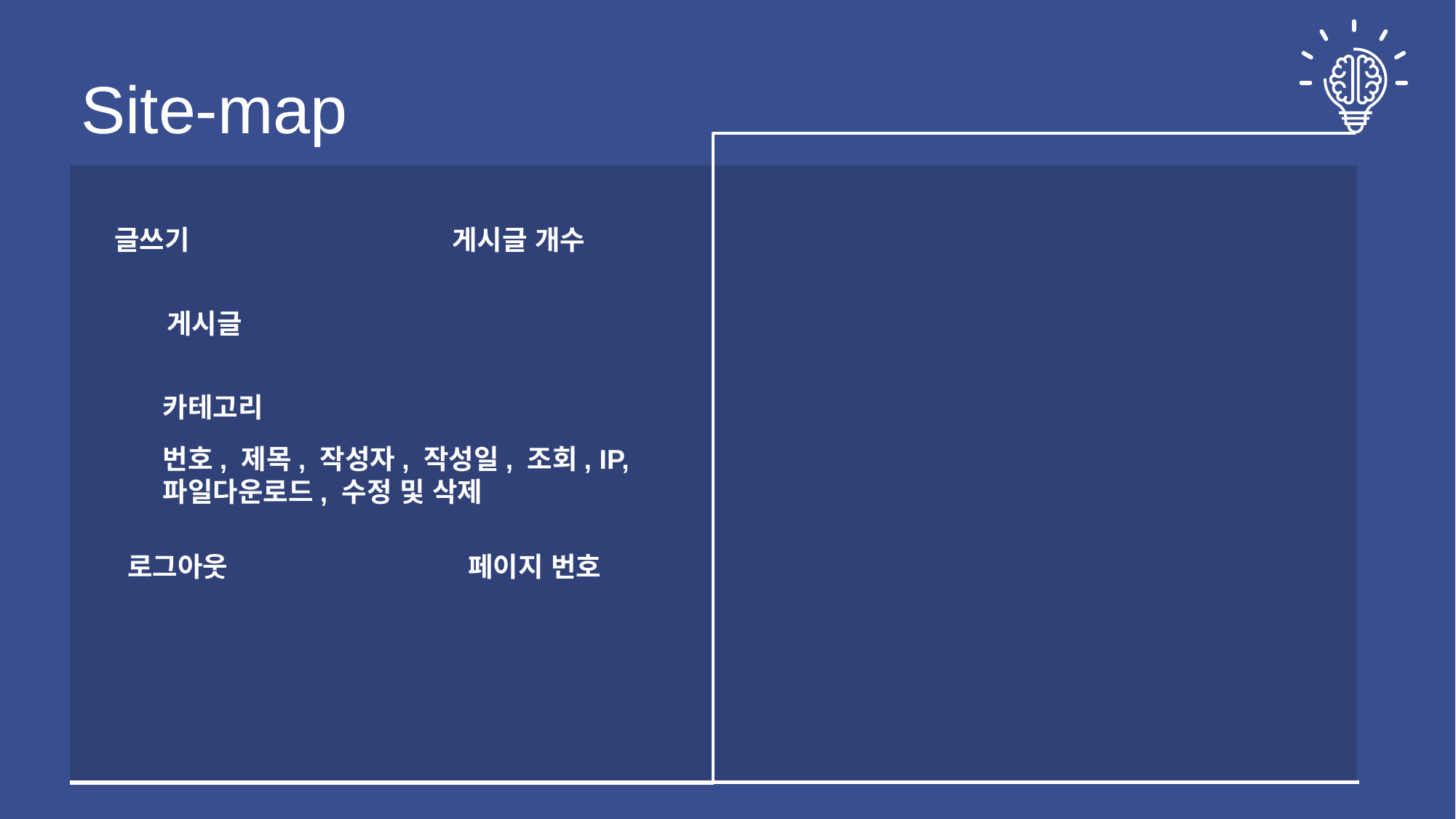

Site-map
글쓰기
게시글 개수
게시글
카테고리
번호, 제목, 작성자, 작성일, 조회, IP,
파일다운로드, 수정 및 삭제
로그아웃
페이지 번호